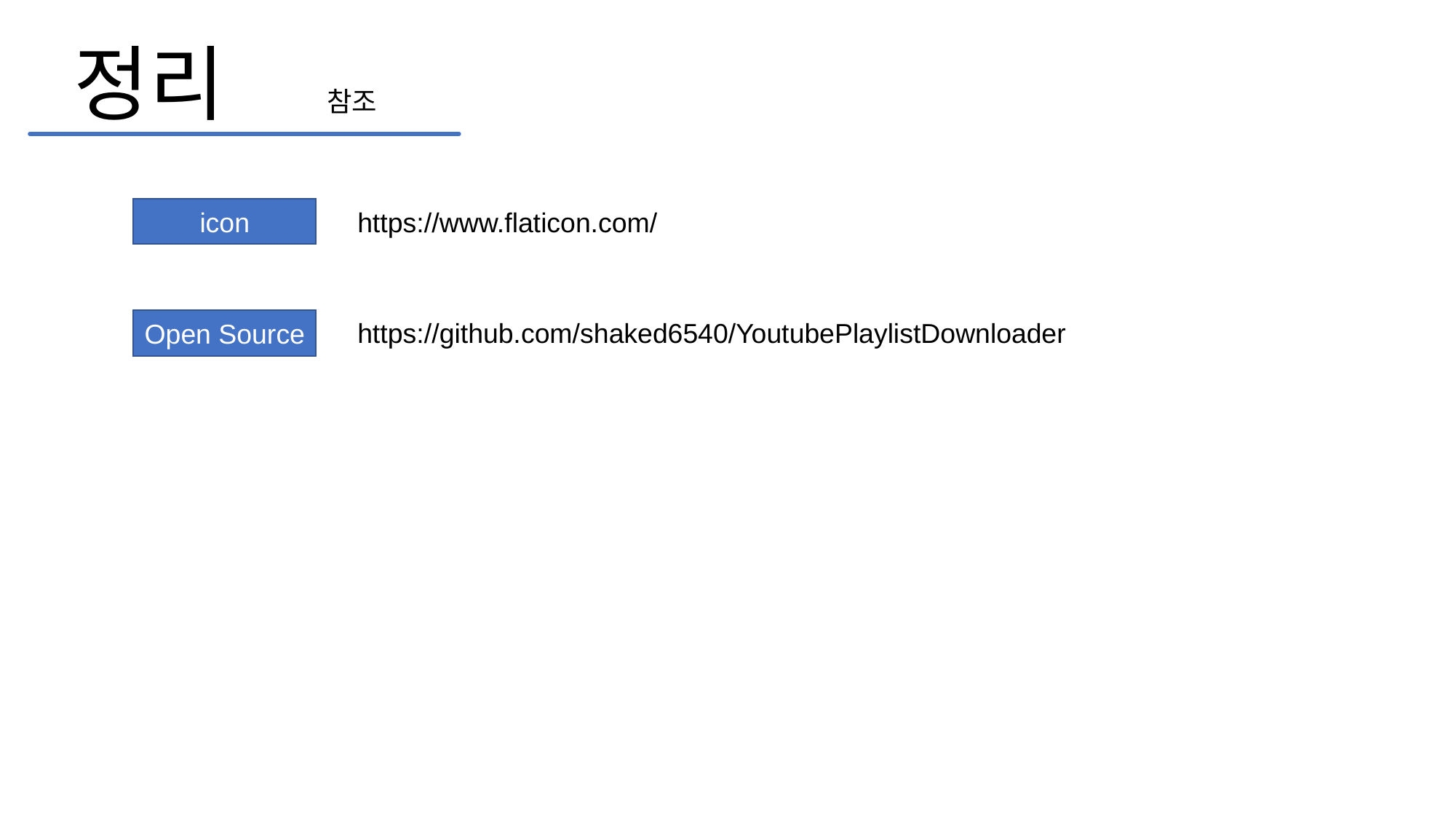

정리
참조
icon
https://www.flaticon.com/
Open Source
https://github.com/shaked6540/YoutubePlaylistDownloader